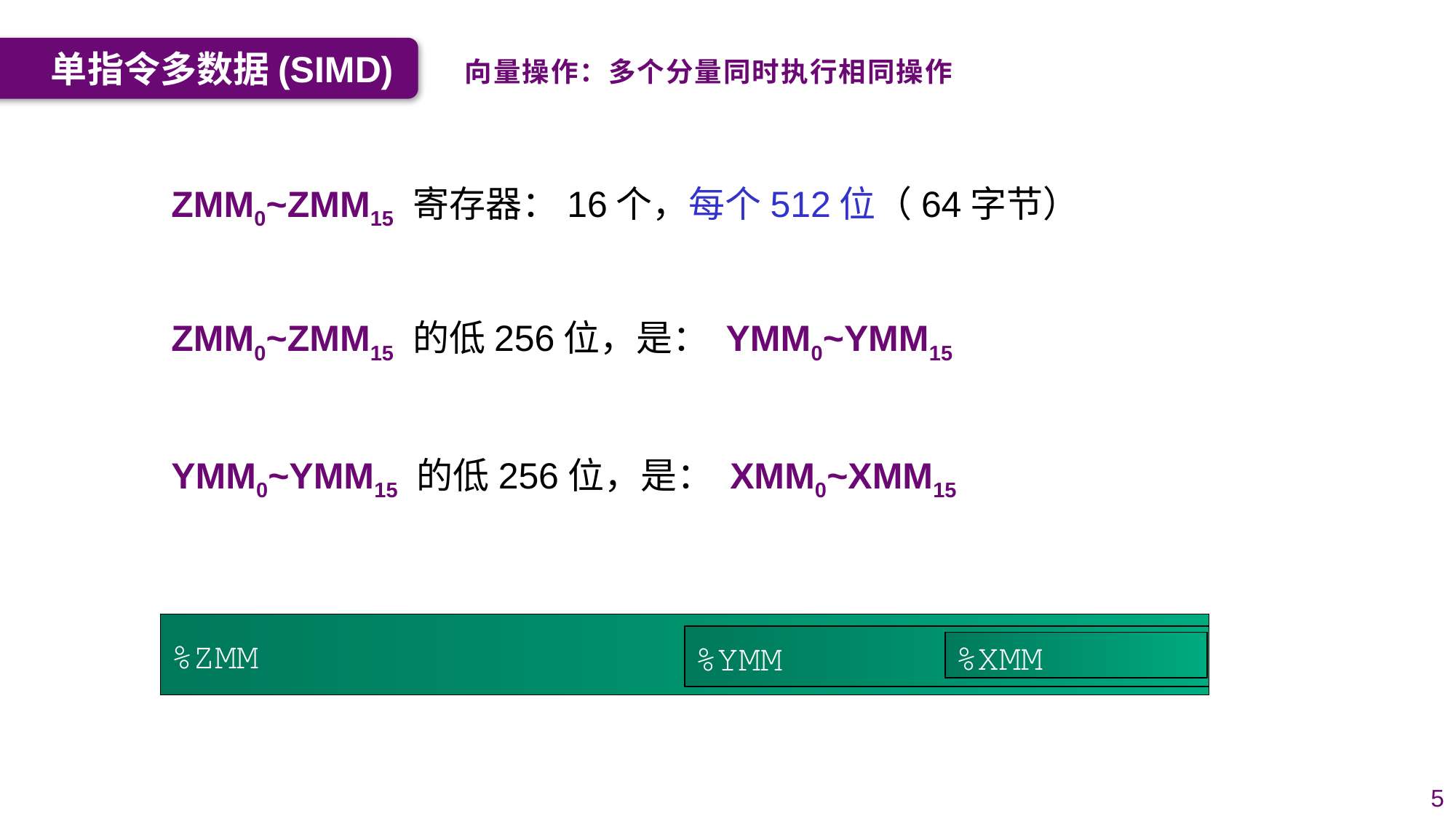

单指令多数据(SIMD)
向量操作：多个分量同时执行相同操作
ZMM0~ZMM15 寄存器：16个，每个512位（64字节）
ZMM0~ZMM15 的低256位，是： YMM0~YMM15
YMM0~YMM15 的低256位，是： XMM0~XMM15
%ZMM
%YMM
%XMM
5